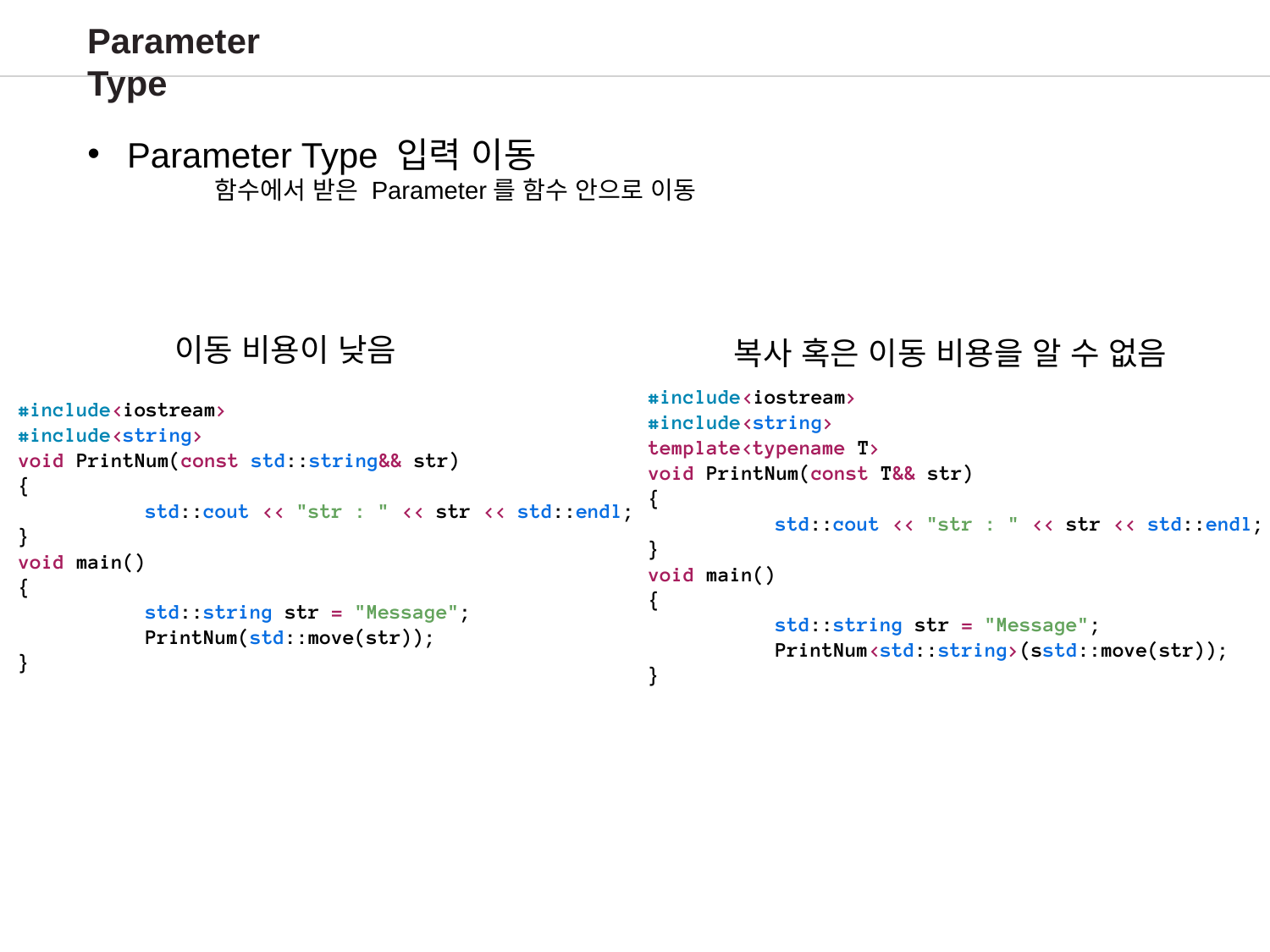

Parameter Type
Parameter Type 입력 이동
	함수에서 받은 Parameter를 함수 안으로 이동
이동 비용이 낮음
복사 혹은 이동 비용을 알 수 없음
#include<iostream>
#include<string>
template<typename T>
void PrintNum(const T&& str)
{
	std::cout << "str : " << str << std::endl;
}
void main()
{
	std::string str = "Message";
	PrintNum<std::string>(sstd::move(str));
}
#include<iostream>
#include<string>
void PrintNum(const std::string&& str)
{
	std::cout << "str : " << str << std::endl;
}
void main()
{
	std::string str = "Message";
	PrintNum(std::move(str));
}